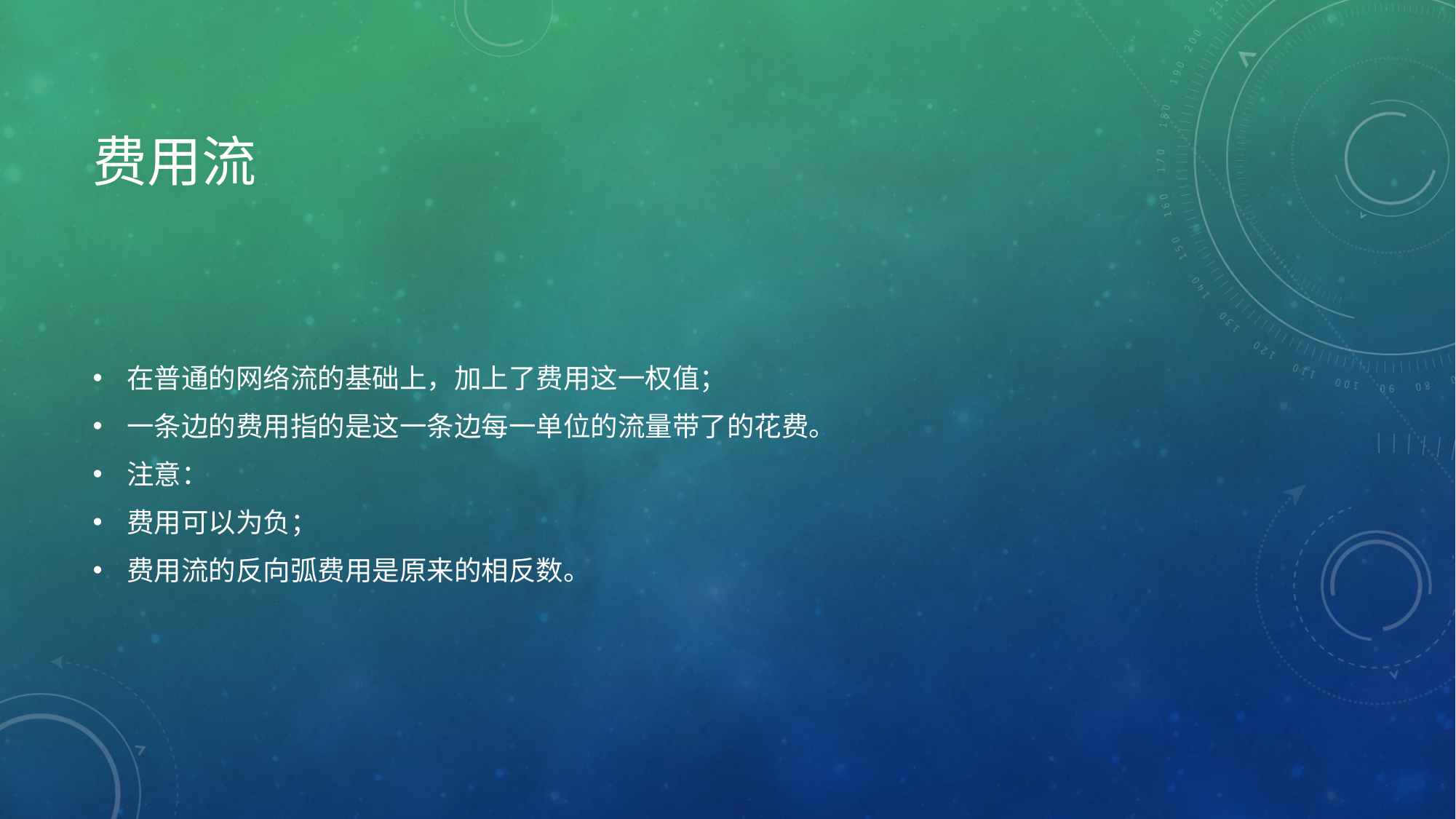

# 费用流
在普通的网络流的基础上，加上了费用这一权值；
一条边的费用指的是这一条边每一单位的流量带了的花费。
注意：
费用可以为负；
费用流的反向弧费用是原来的相反数。